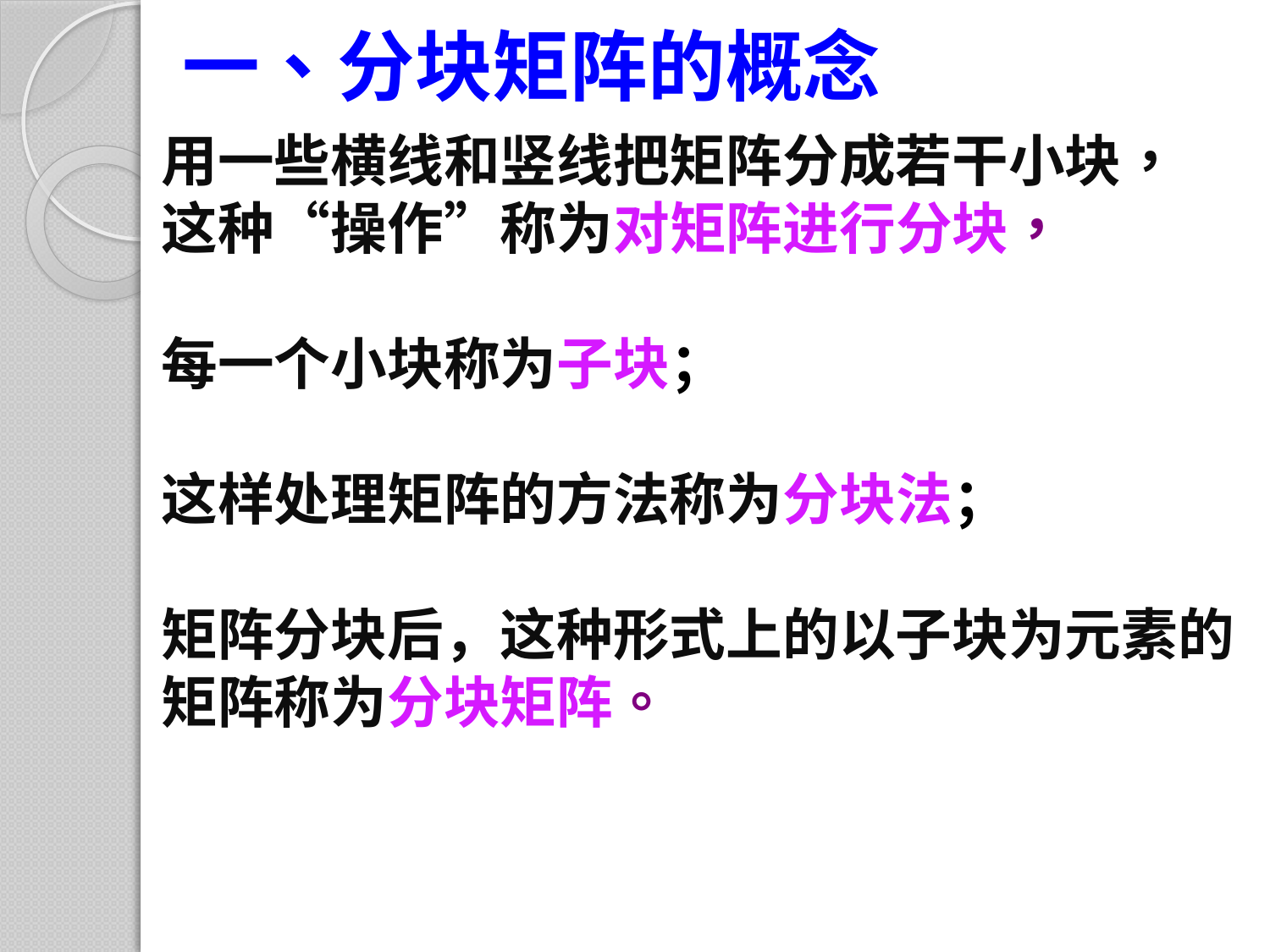

# 一、分块矩阵的概念
用一些横线和竖线把矩阵分成若干小块，
这种“操作”称为对矩阵进行分块，

每一个小块称为子块；

这样处理矩阵的方法称为分块法；

矩阵分块后，这种形式上的以子块为元素的矩阵称为分块矩阵。